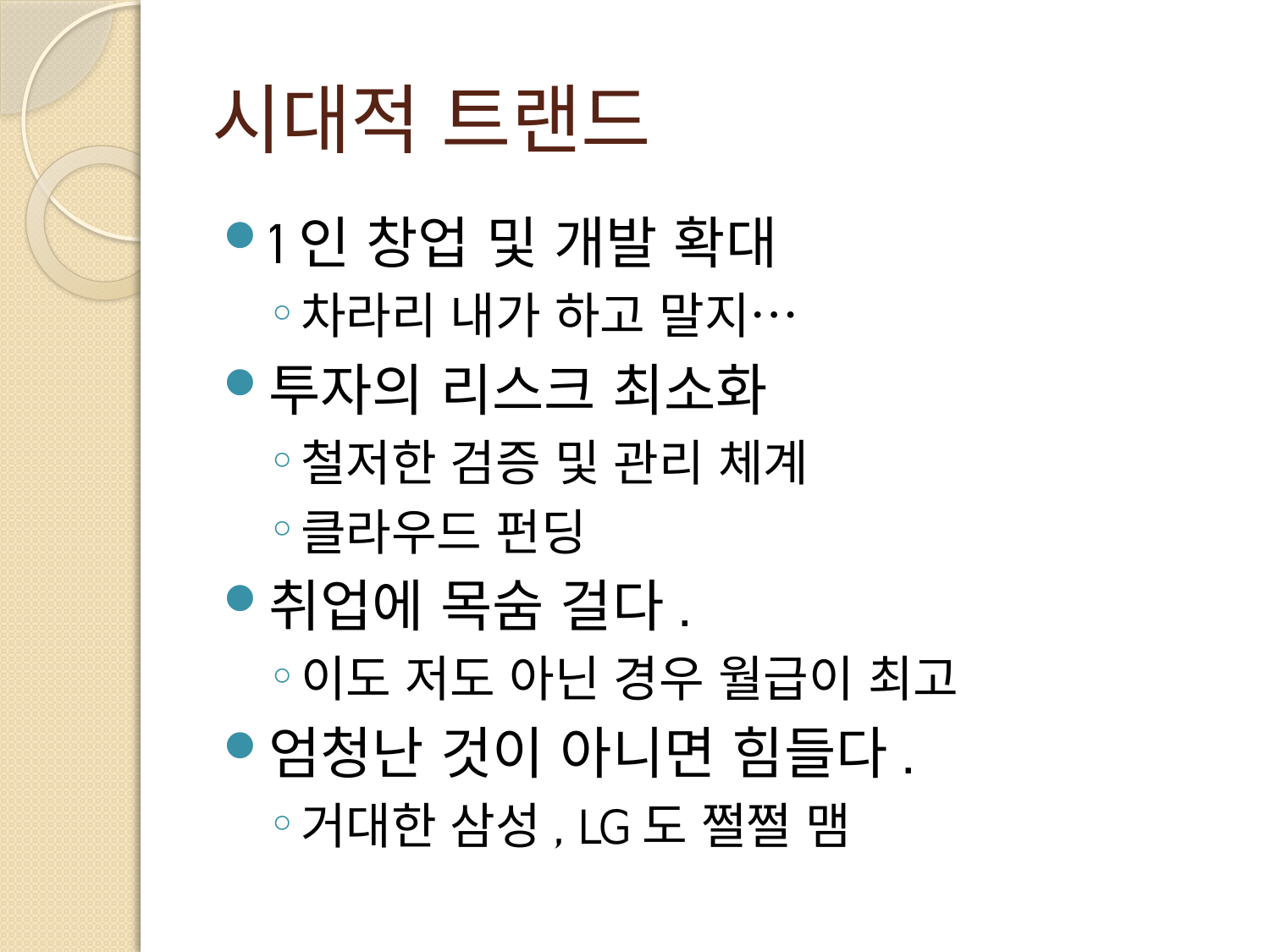

# 시대적 트랜드
1인 창업 및 개발 확대
차라리 내가 하고 말지…
투자의 리스크 최소화
철저한 검증 및 관리 체계
클라우드 펀딩
취업에 목숨 걸다.
이도 저도 아닌 경우 월급이 최고
엄청난 것이 아니면 힘들다.
거대한 삼성, LG도 쩔쩔 맴